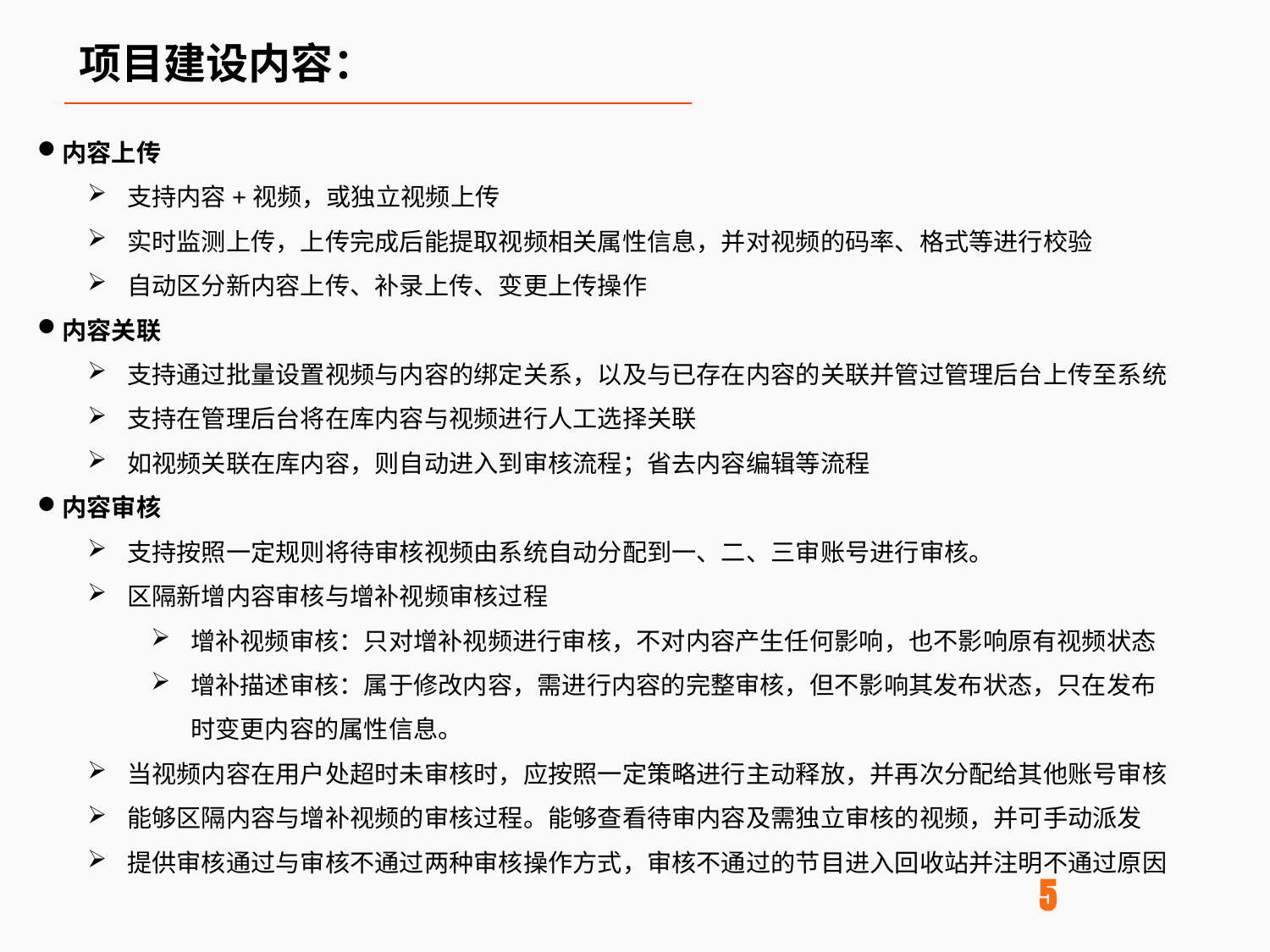

项目建设内容：
内容上传
支持内容+视频，或独立视频上传
实时监测上传，上传完成后能提取视频相关属性信息，并对视频的码率、格式等进行校验
自动区分新内容上传、补录上传、变更上传操作
内容关联
支持通过批量设置视频与内容的绑定关系，以及与已存在内容的关联并管过管理后台上传至系统
支持在管理后台将在库内容与视频进行人工选择关联
如视频关联在库内容，则自动进入到审核流程；省去内容编辑等流程
内容审核
支持按照一定规则将待审核视频由系统自动分配到一、二、三审账号进行审核。
区隔新增内容审核与增补视频审核过程
增补视频审核：只对增补视频进行审核，不对内容产生任何影响，也不影响原有视频状态
增补描述审核：属于修改内容，需进行内容的完整审核，但不影响其发布状态，只在发布时变更内容的属性信息。
当视频内容在用户处超时未审核时，应按照一定策略进行主动释放，并再次分配给其他账号审核
能够区隔内容与增补视频的审核过程。能够查看待审内容及需独立审核的视频，并可手动派发
提供审核通过与审核不通过两种审核操作方式，审核不通过的节目进入回收站并注明不通过原因